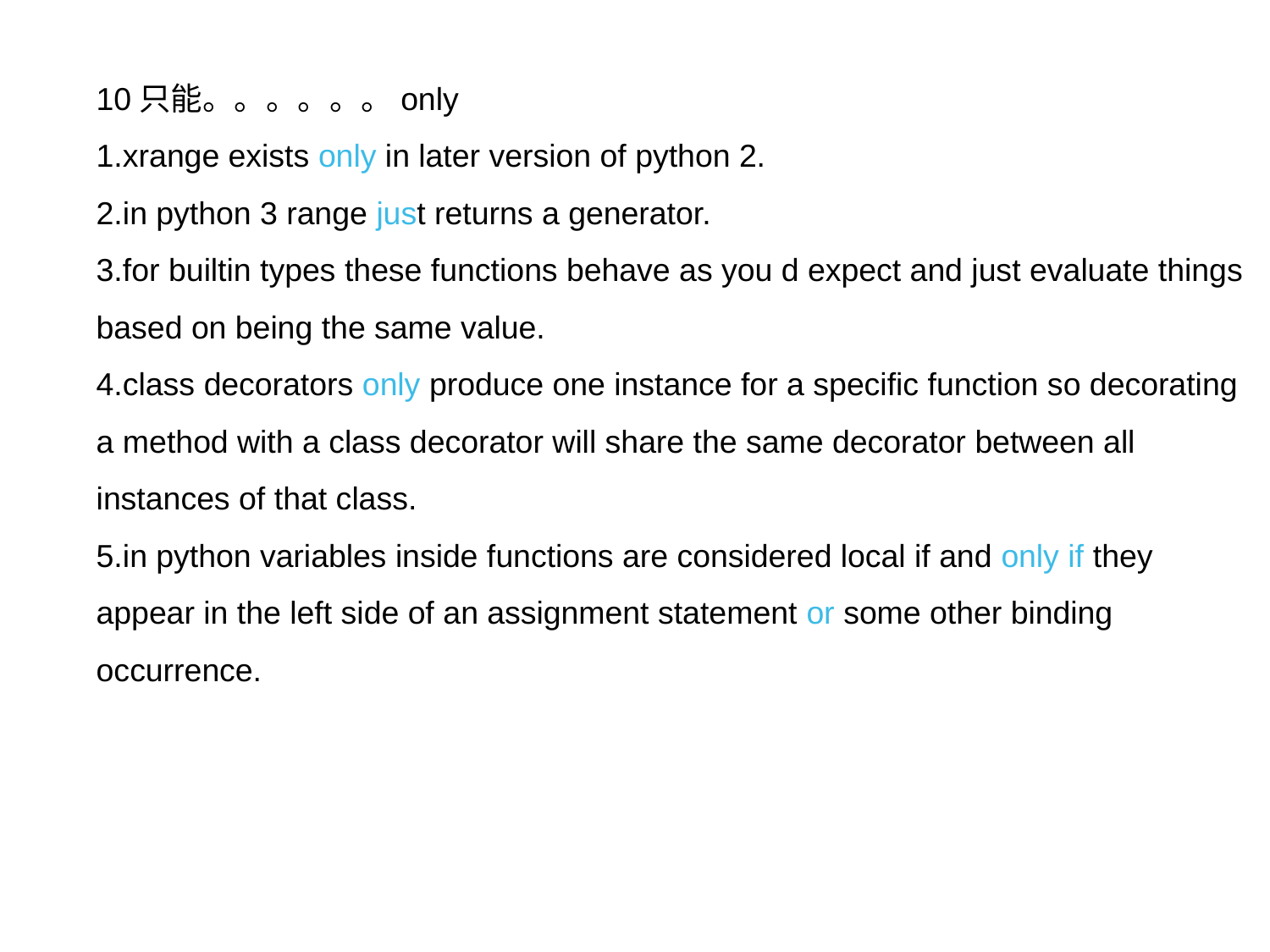

10只能。。。。。。only
1.xrange exists only in later version of python 2.
2.in python 3 range just returns a generator.
3.for builtin types these functions behave as you d expect and just evaluate things based on being the same value.
4.class decorators only produce one instance for a specific function so decorating a method with a class decorator will share the same decorator between all instances of that class.
5.in python variables inside functions are considered local if and only if they appear in the left side of an assignment statement or some other binding occurrence.